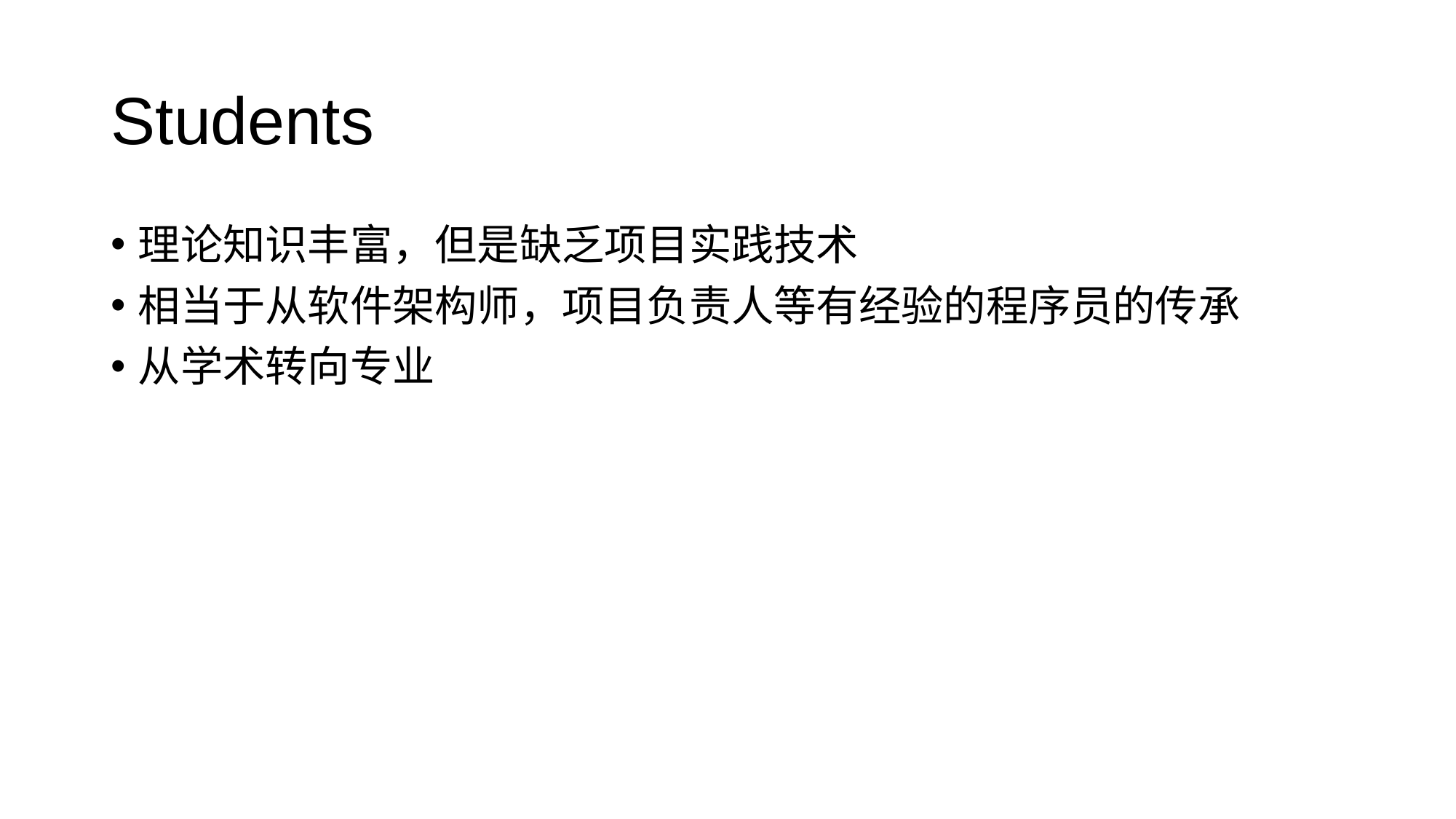

# Students
理论知识丰富，但是缺乏项目实践技术
相当于从软件架构师，项目负责人等有经验的程序员的传承
从学术转向专业